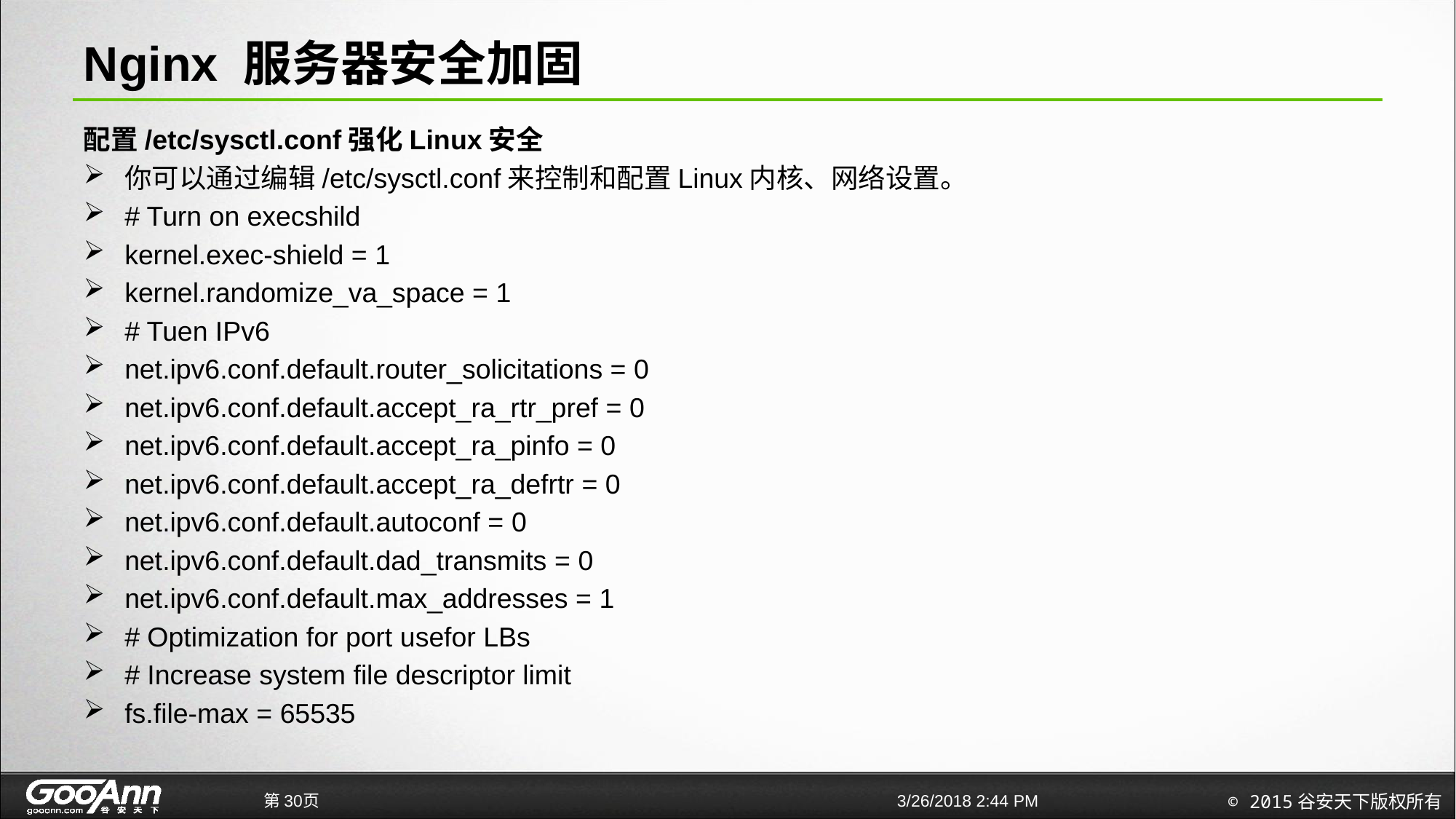

# Nginx 服务器安全加固
配置/etc/sysctl.conf强化Linux安全
你可以通过编辑/etc/sysctl.conf来控制和配置Linux内核、网络设置。
# Turn on execshild
kernel.exec-shield = 1
kernel.randomize_va_space = 1
# Tuen IPv6
net.ipv6.conf.default.router_solicitations = 0
net.ipv6.conf.default.accept_ra_rtr_pref = 0
net.ipv6.conf.default.accept_ra_pinfo = 0
net.ipv6.conf.default.accept_ra_defrtr = 0
net.ipv6.conf.default.autoconf = 0
net.ipv6.conf.default.dad_transmits = 0
net.ipv6.conf.default.max_addresses = 1
# Optimization for port usefor LBs
# Increase system file descriptor limit
fs.file-max = 65535